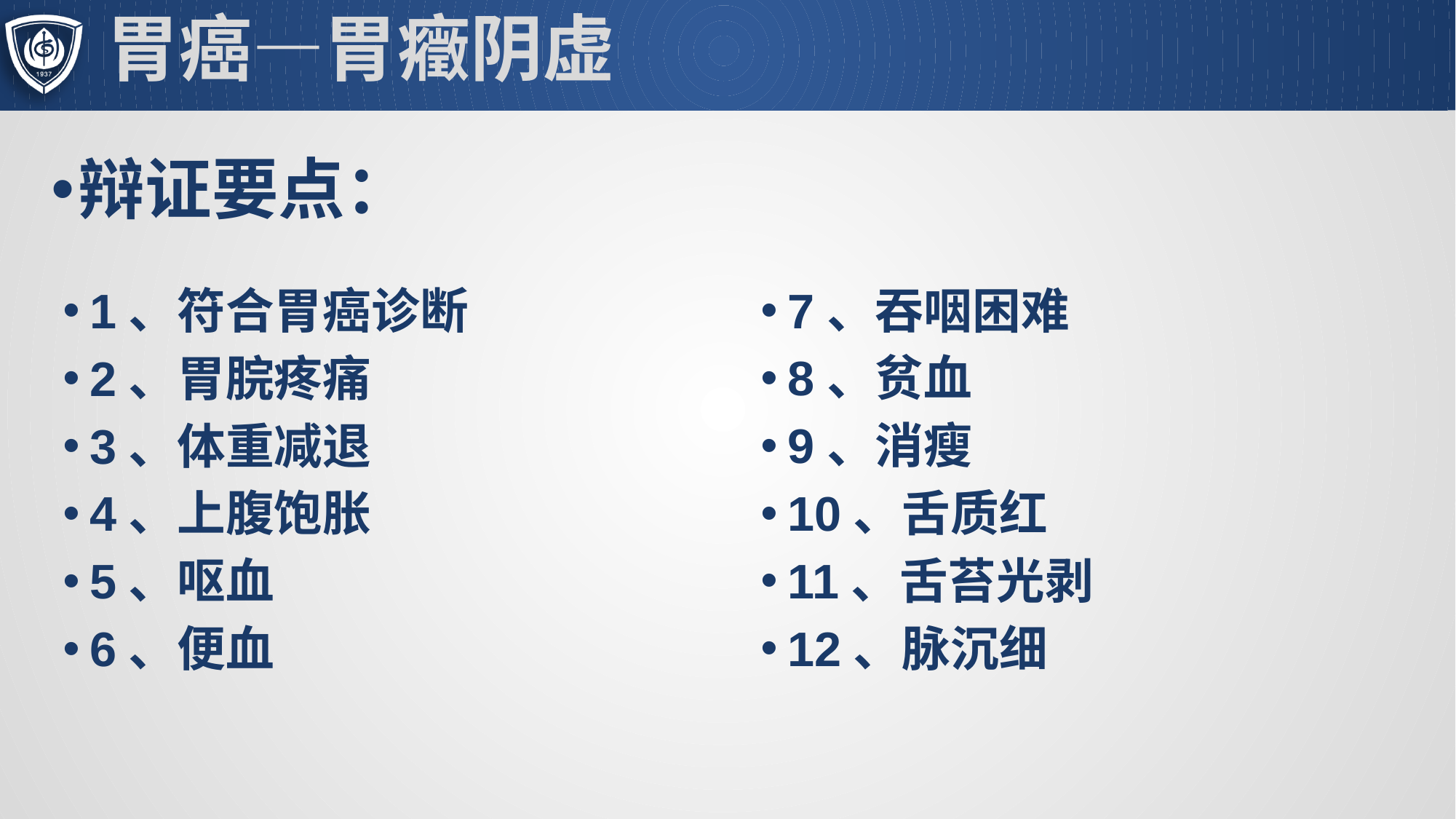

# 胃癌—胃癥阴虚
辩证要点：

7、吞咽困难
8、贫血
9、消瘦
10、舌质红
11、舌苔光剥
12、脉沉细
1、符合胃癌诊断
2、胃脘疼痛
3、体重减退
4、上腹饱胀
5、呕血
6、便血